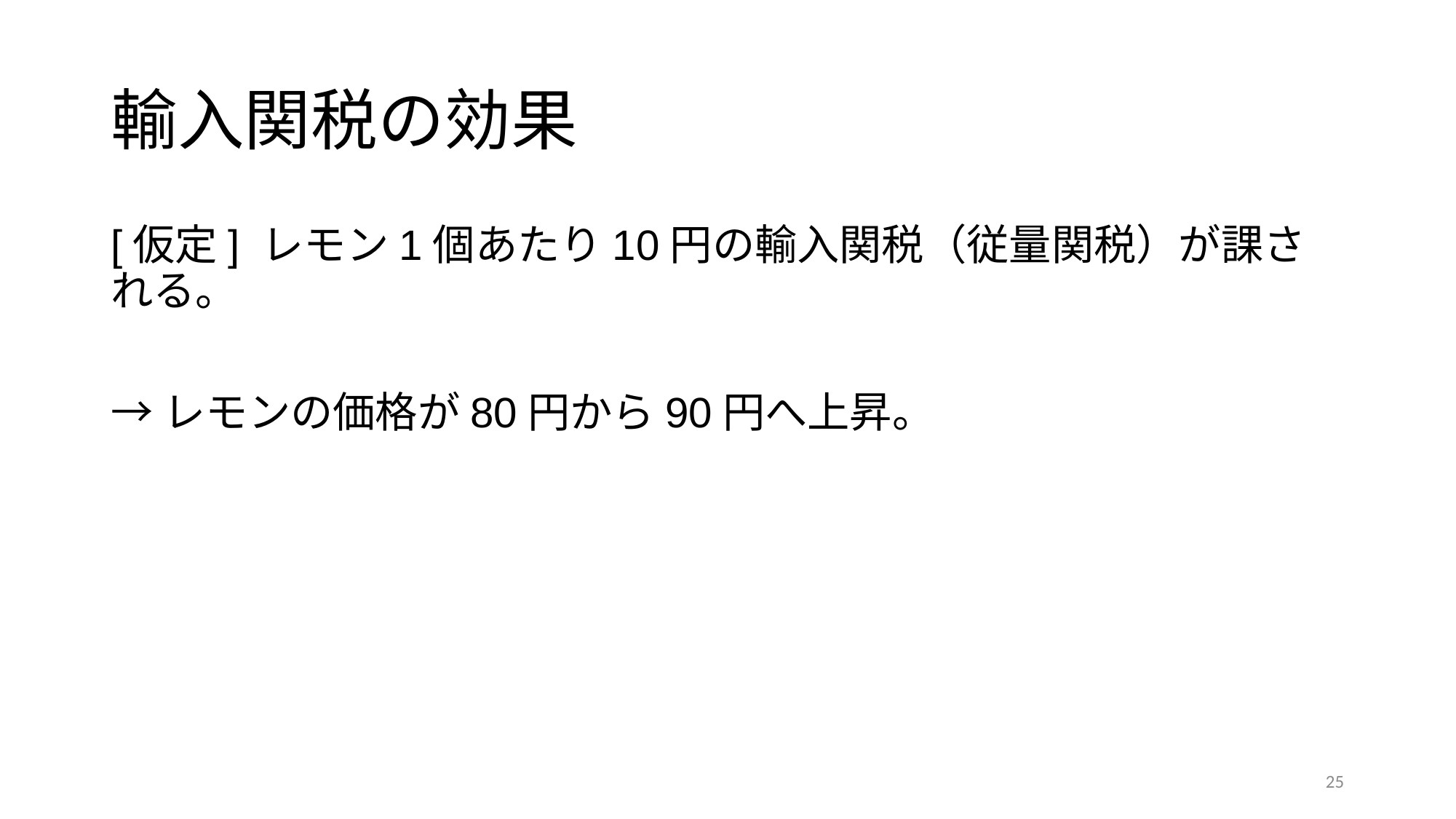

# 輸入関税の効果
[仮定] レモン1個あたり10円の輸入関税（従量関税）が課される。

→レモンの価格が80円から90円へ上昇。

25